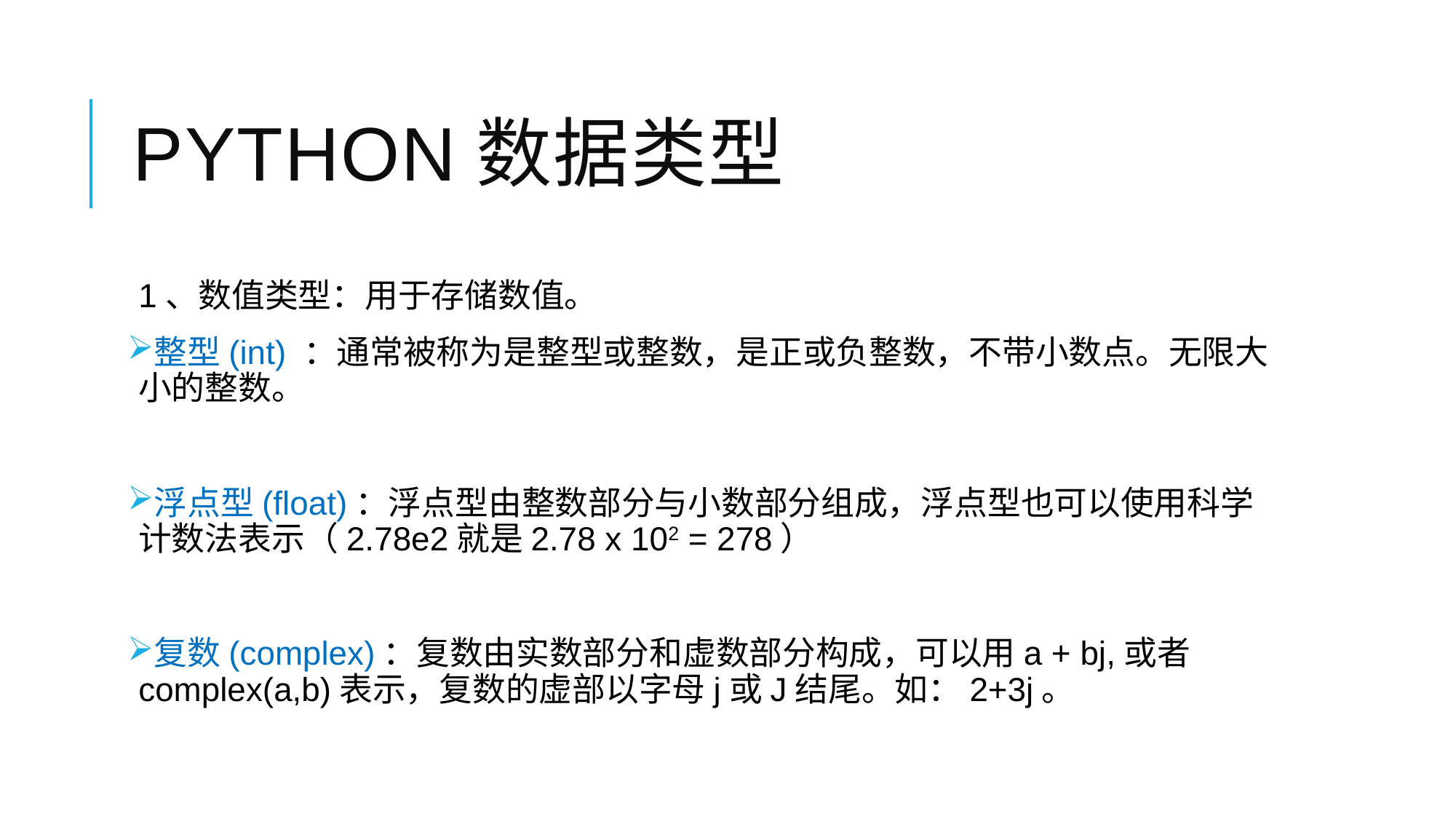

# Python数据类型
1、数值类型：用于存储数值。
整型(int) ：通常被称为是整型或整数，是正或负整数，不带小数点。无限大小的整数。

浮点型(float)：浮点型由整数部分与小数部分组成，浮点型也可以使用科学计数法表示（2.78e2就是2.78 x 102 = 278）

复数(complex)：复数由实数部分和虚数部分构成，可以用a + bj,或者complex(a,b)表示，复数的虚部以字母j或J结尾。如：2+3j。